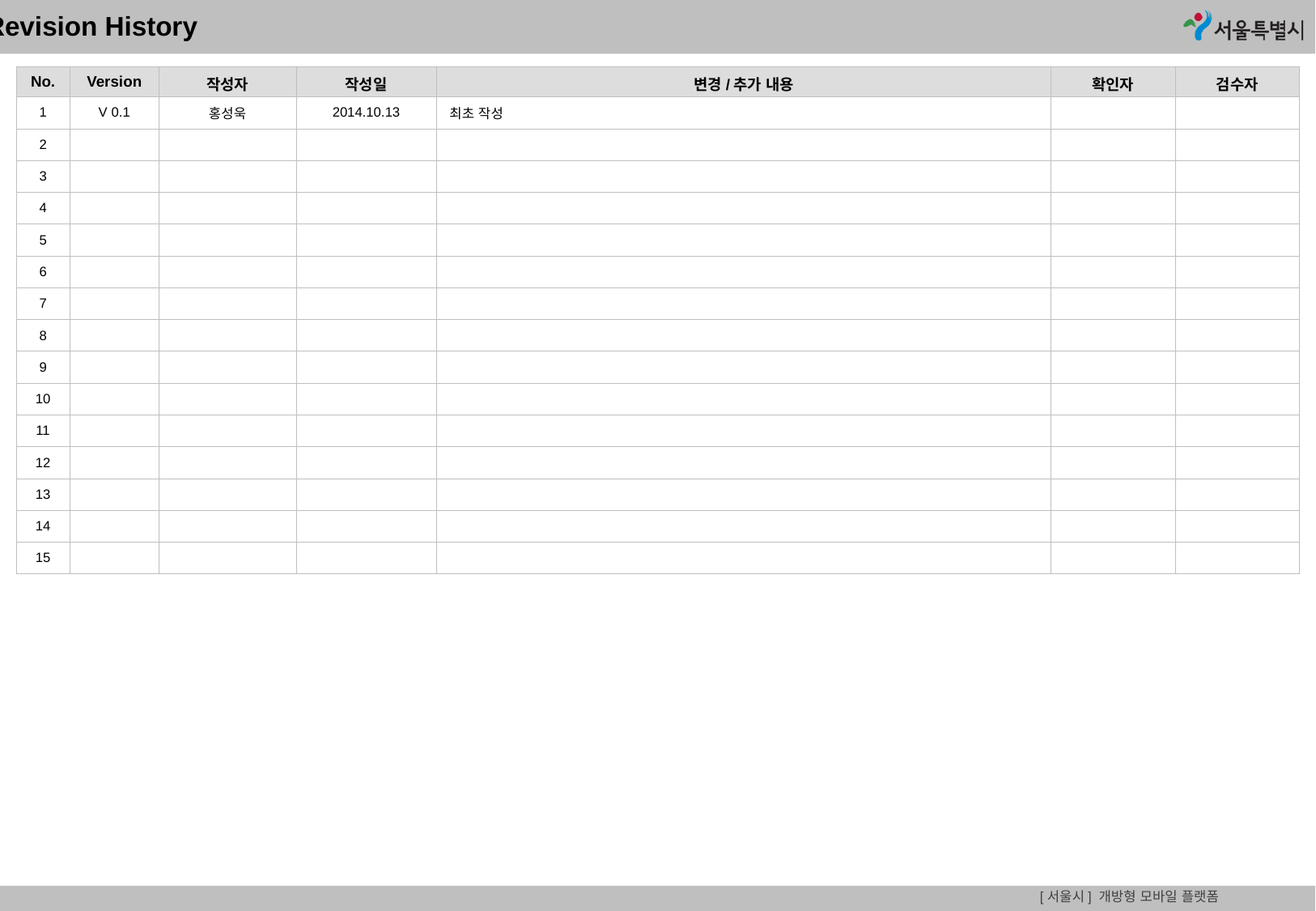

1. Revision History
| No. | Version | 작성자 | 작성일 | 변경/추가 내용 | 확인자 | 검수자 |
| --- | --- | --- | --- | --- | --- | --- |
| 1 | V 0.1 | 홍성욱 | 2014.10.13 | 최초 작성 |  |  |
| 2 |  |  |  |  |  |  |
| 3 |  |  |  |  |  |  |
| 4 |  |  |  |  |  |  |
| 5 |  |  |  |  |  |  |
| 6 |  |  |  |  |  |  |
| 7 |  |  |  |  |  |  |
| 8 |  |  |  |  |  |  |
| 9 |  |  |  |  |  |  |
| 10 |  |  |  |  |  |  |
| 11 |  |  |  |  |  |  |
| 12 |  |  |  |  |  |  |
| 13 |  |  |  |  |  |  |
| 14 |  |  |  |  |  |  |
| 15 |  |  |  |  |  |  |